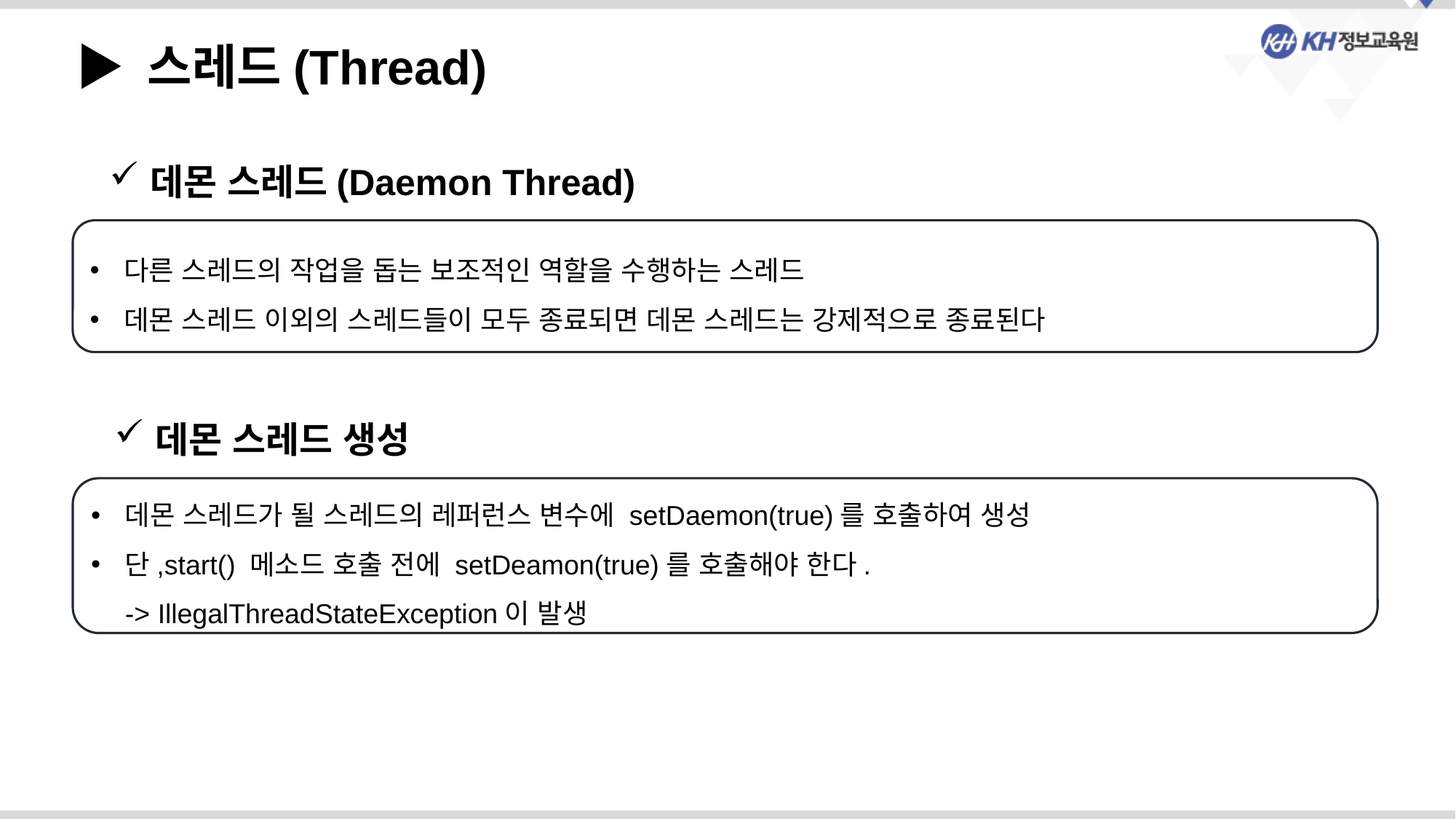

▶ 스레드(Thread)
데몬 스레드(Daemon Thread)
다른 스레드의 작업을 돕는 보조적인 역할을 수행하는 스레드
데몬 스레드 이외의 스레드들이 모두 종료되면 데몬 스레드는 강제적으로 종료된다
데몬 스레드 생성
데몬 스레드가 될 스레드의 레퍼런스 변수에 setDaemon(true)를 호출하여 생성
단,start() 메소드 호출 전에 setDeamon(true)를 호출해야 한다.
-> IllegalThreadStateException이 발생